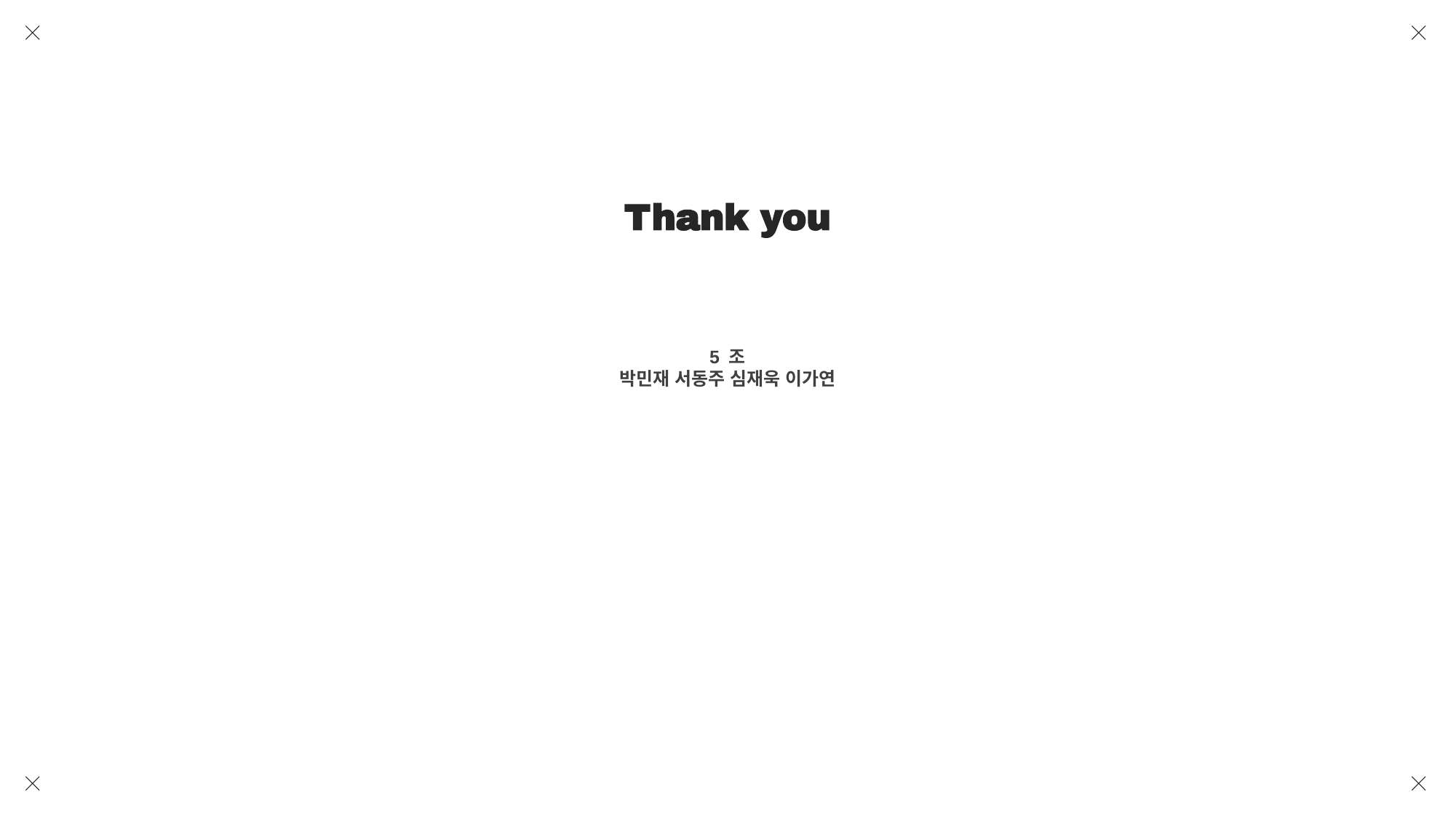

Thank you
5 조
박민재 서동주 심재욱 이가연
T  H  A  N  K  S      F  O  R     L  I  S  T  E  N  I  N  G
-  T E A M 5  -